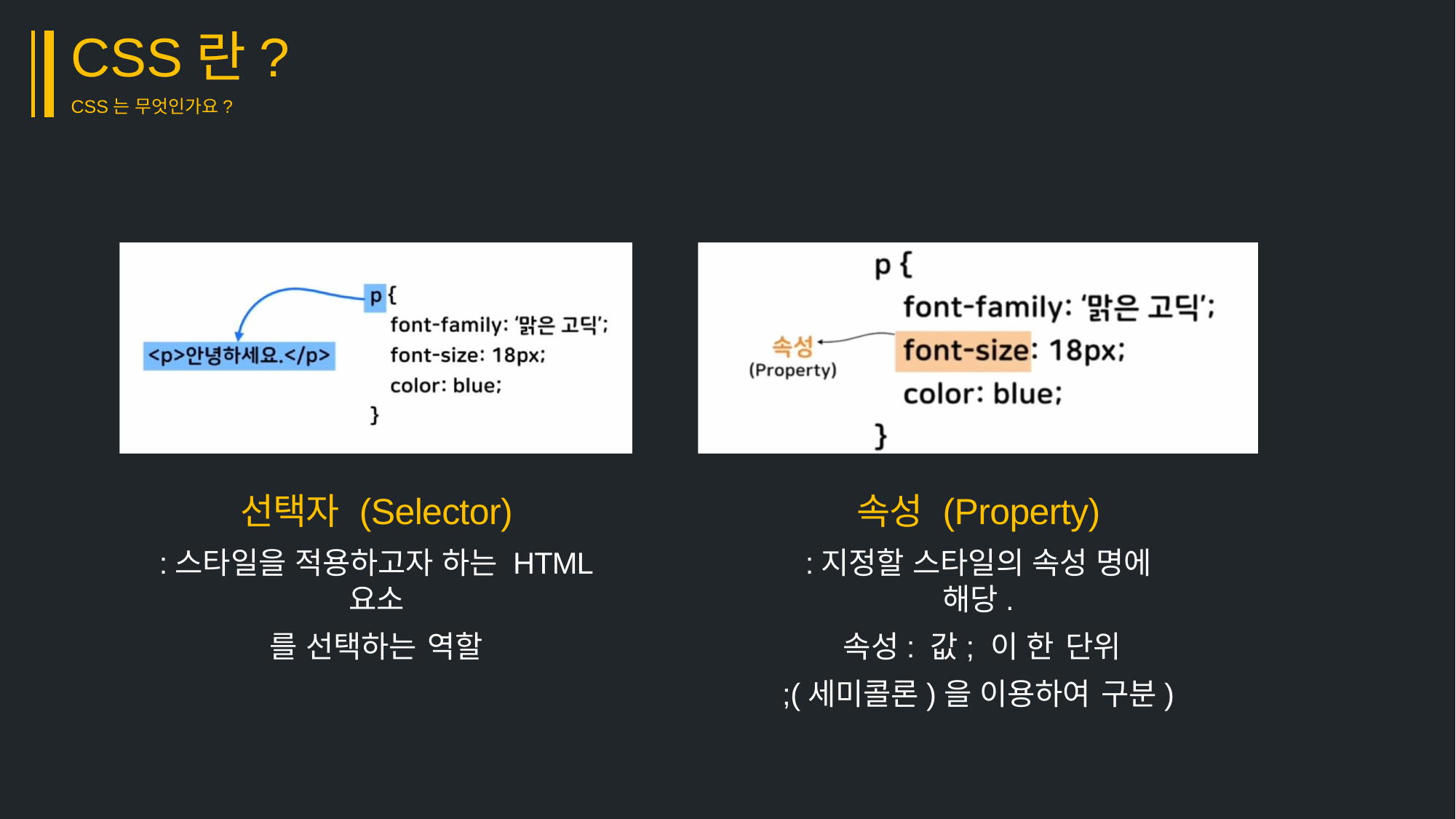

CSS란?

CSS는 무엇인가요?

선택자 (Selector)
:스타일을 적용하고자 하는 HTML 요소
를 선택하는 역할
속성 (Property)
:지정할 스타일의 속성 명에 해당.
속성: 값; 이 한 단위
;(세미콜론)을 이용하여 구분)